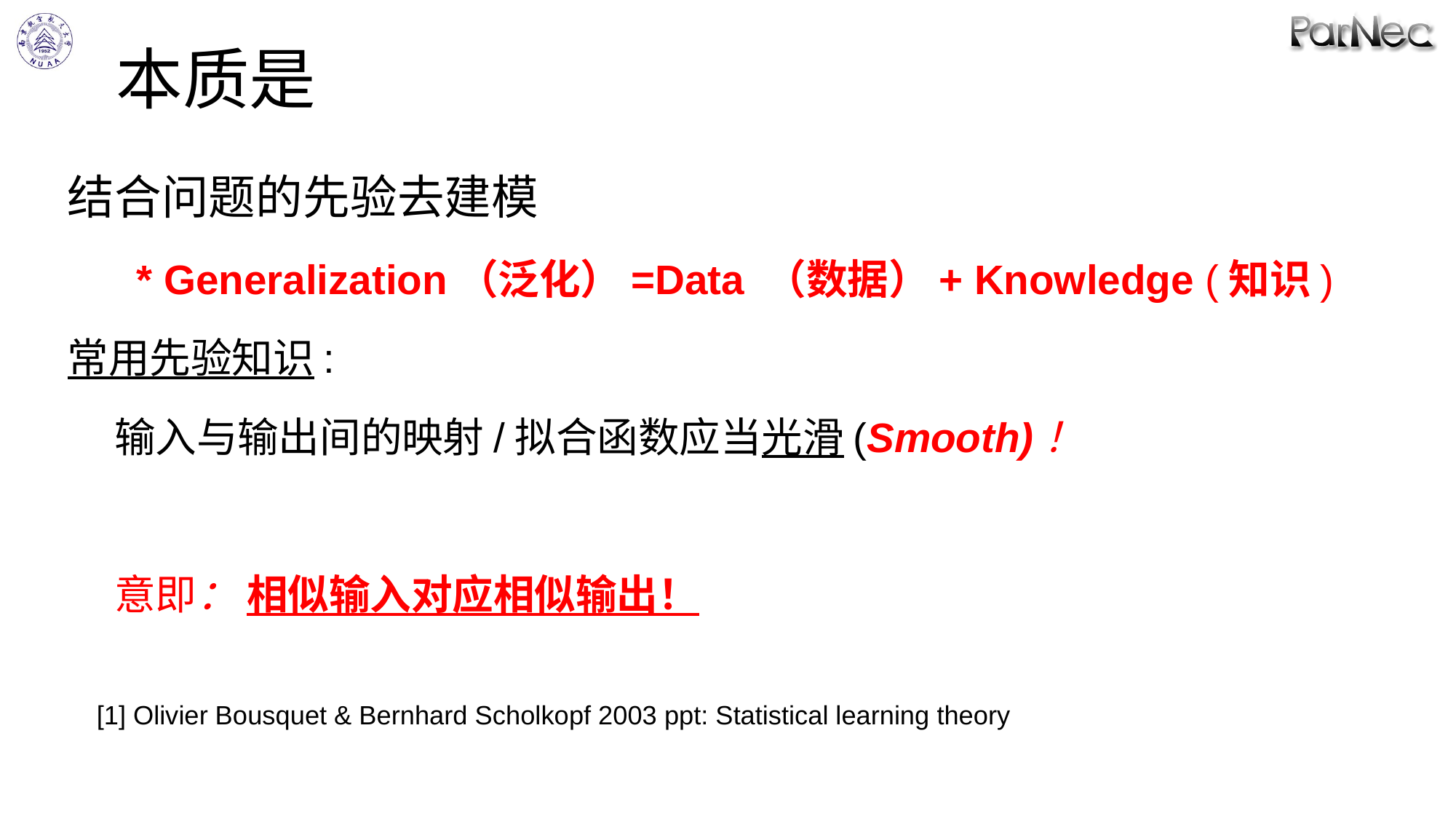

# 本质是
结合问题的先验去建模
      * Generalization（泛化）=Data （数据）+ Knowledge (知识)
常用先验知识:
    输入与输出间的映射/拟合函数应当光滑(Smooth)！

    意即： 相似输入对应相似输出！

    [1] Olivier Bousquet & Bernhard Scholkopf 2003 ppt: Statistical learning theory